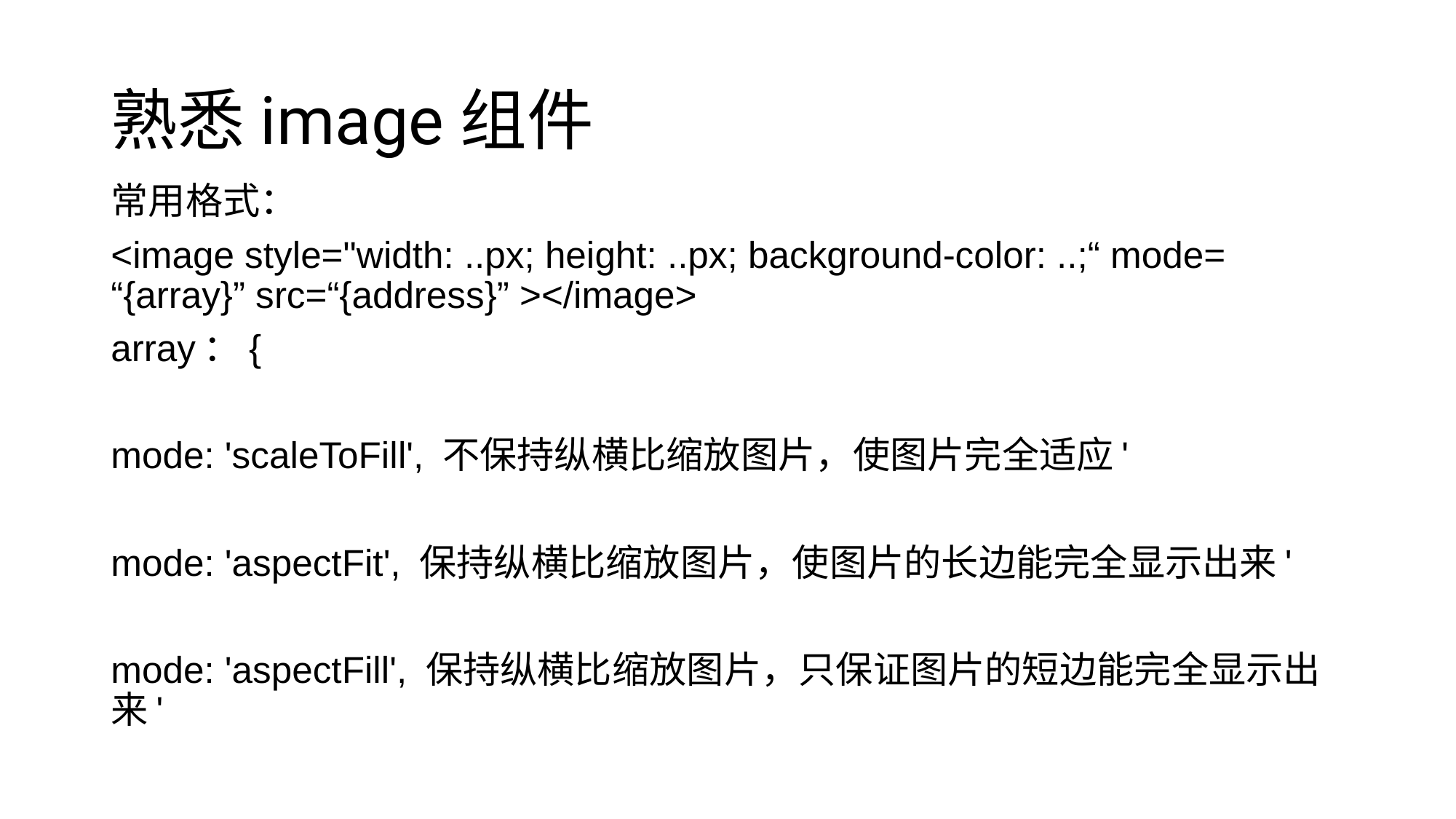

# 熟悉image组件
常用格式：
<image style="width: ..px; height: ..px; background-color: ..;“ mode= “{array}” src=“{address}” ></image>
array：{

mode: 'scaleToFill', 不保持纵横比缩放图片，使图片完全适应'

mode: 'aspectFit', 保持纵横比缩放图片，使图片的长边能完全显示出来'

mode: 'aspectFill', 保持纵横比缩放图片，只保证图片的短边能完全显示出来'